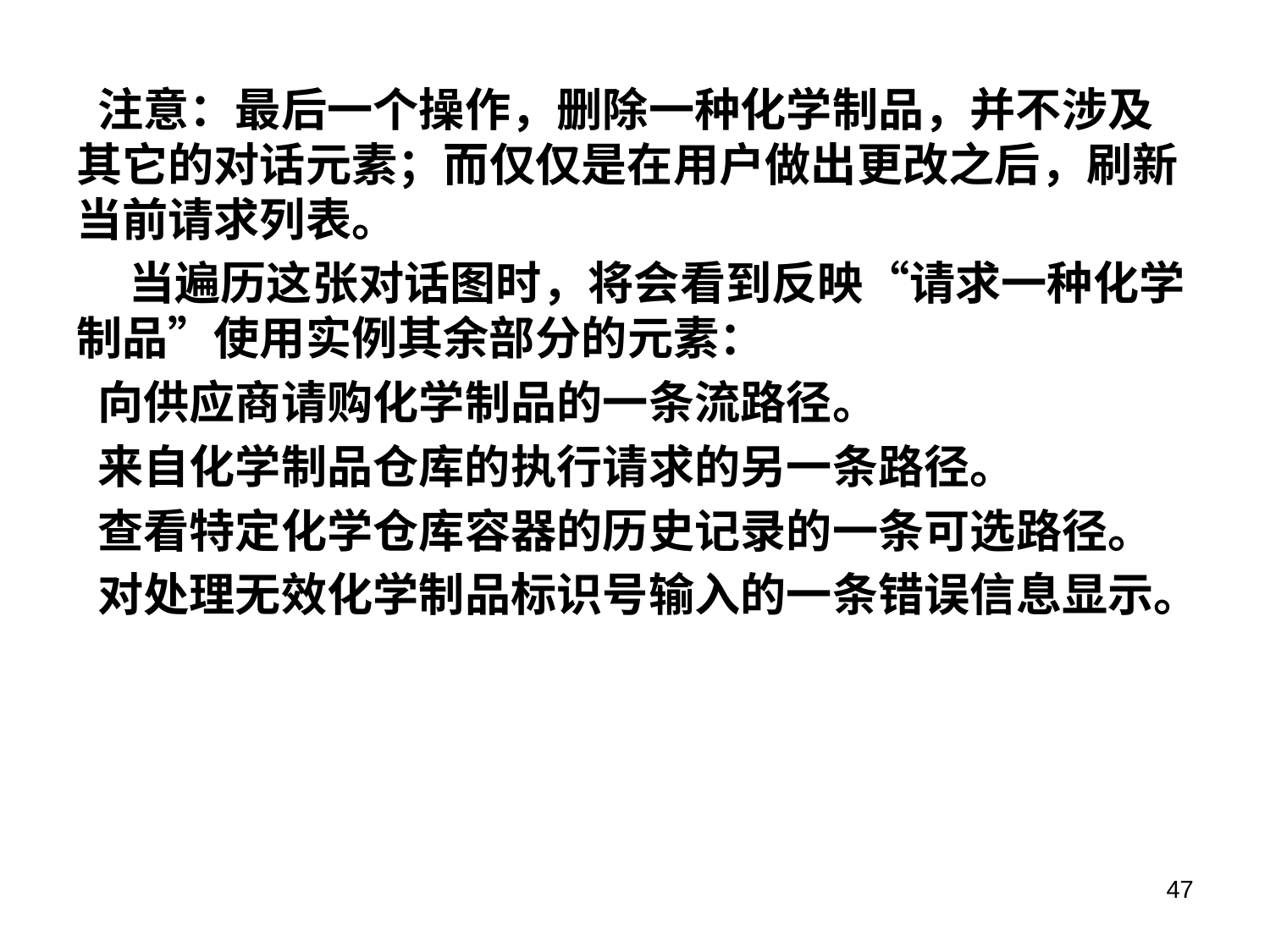

注意：最后一个操作，删除一种化学制品，并不涉及其它的对话元素；而仅仅是在用户做出更改之后，刷新当前请求列表。
    当遍历这张对话图时，将会看到反映“请求一种化学制品”使用实例其余部分的元素：
 向供应商请购化学制品的一条流路径。
 来自化学制品仓库的执行请求的另一条路径。
 查看特定化学仓库容器的历史记录的一条可选路径。
 对处理无效化学制品标识号输入的一条错误信息显示。
47